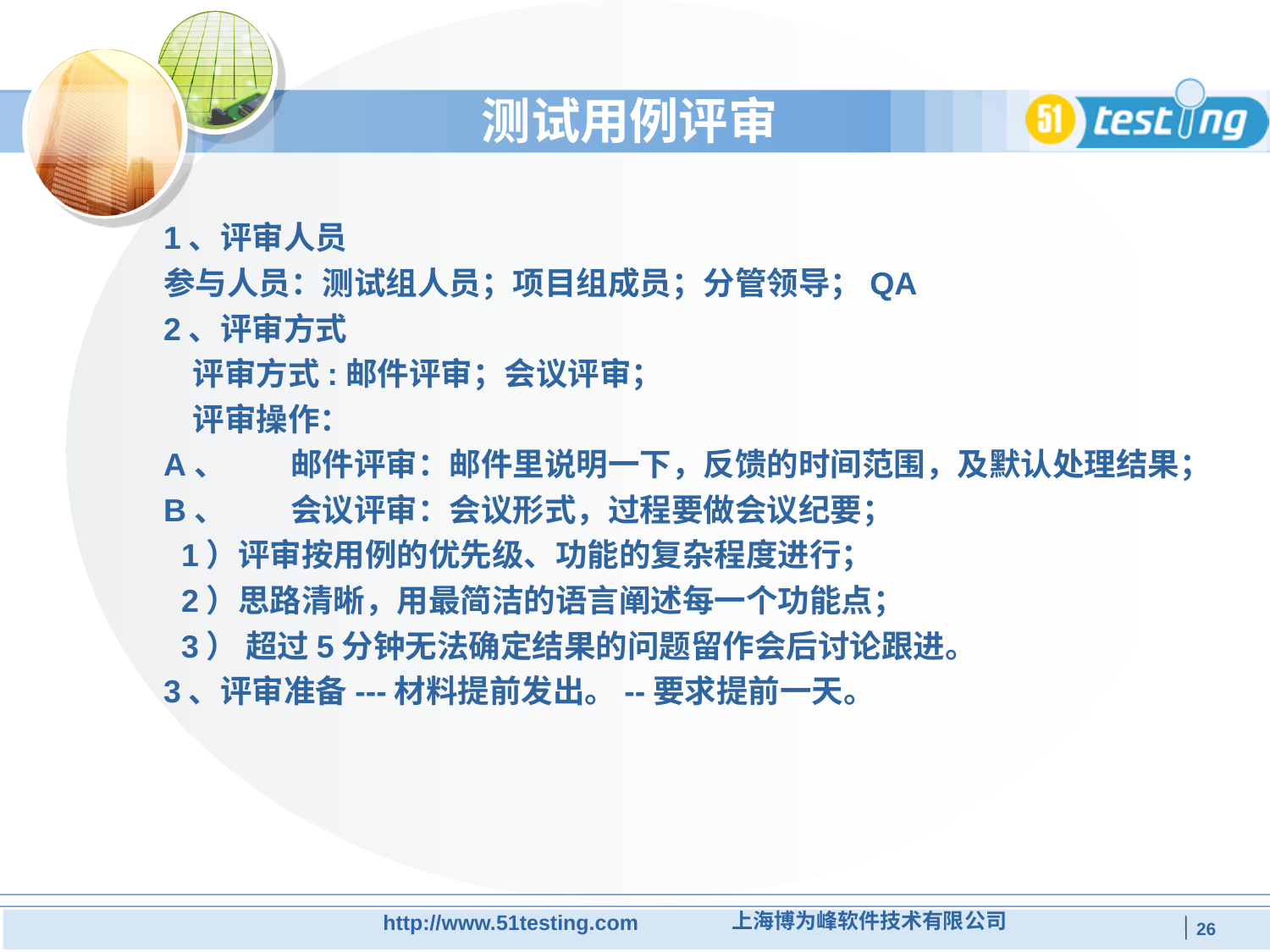

# 测试用例评审
1、评审人员
参与人员：测试组人员；项目组成员；分管领导；QA
2、评审方式
   评审方式:邮件评审；会议评审；
   评审操作：
A、	邮件评审：邮件里说明一下，反馈的时间范围，及默认处理结果；
B、	会议评审：会议形式，过程要做会议纪要；
  1）评审按用例的优先级、功能的复杂程度进行；
  2）思路清晰，用最简洁的语言阐述每一个功能点；
  3） 超过5分钟无法确定结果的问题留作会后讨论跟进。
3、评审准备---材料提前发出。--要求提前一天。